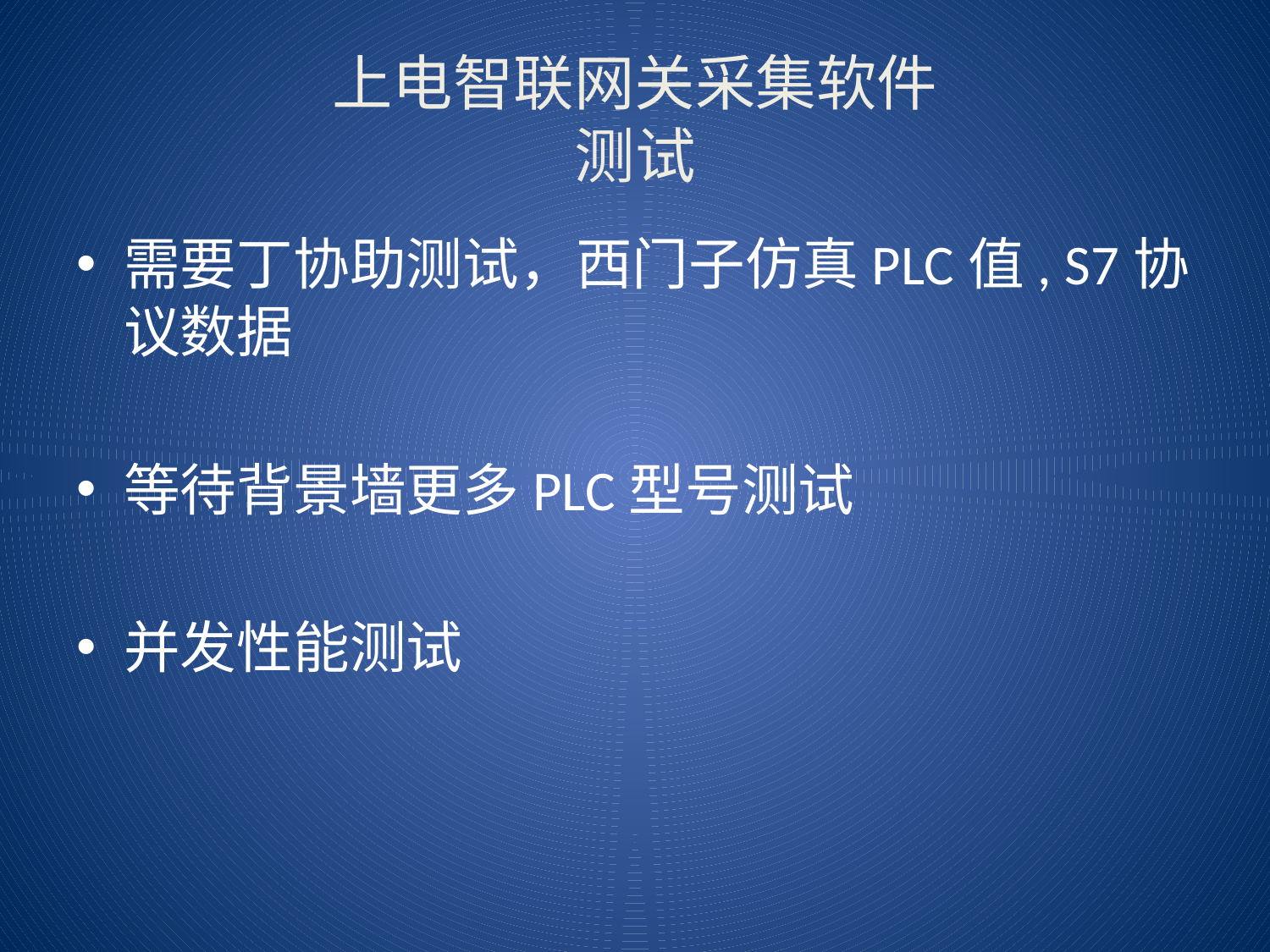

# 上电智联网关采集软件 测试
需要丁协助测试，西门子仿真PLC值, S7协议数据

等待背景墙更多PLC型号测试

并发性能测试